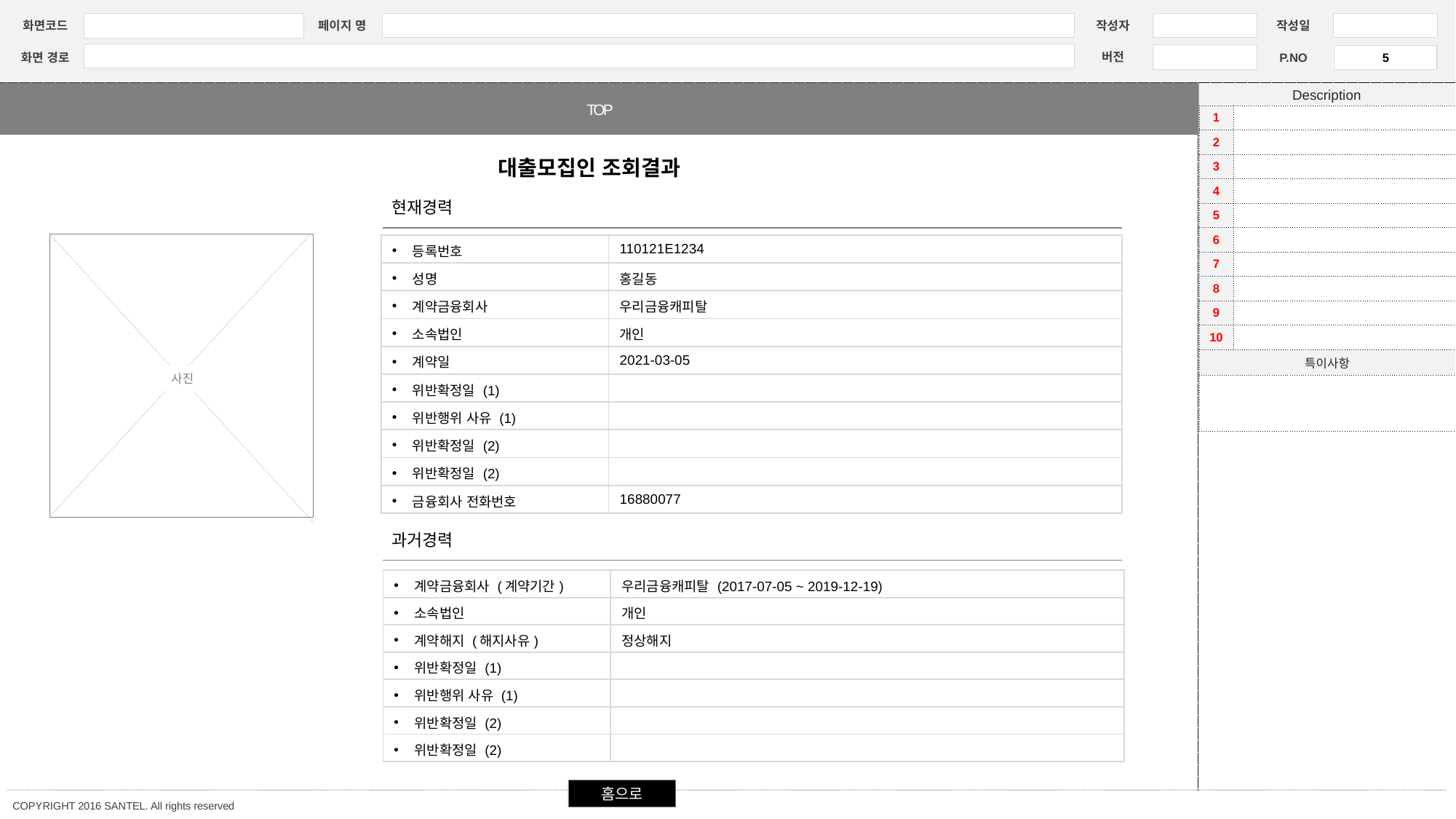

TOP
| 1 |  |
| --- | --- |
| 2 |  |
| 3 |  |
| 4 |  |
| 5 |  |
| 6 |  |
| 7 |  |
| 8 |  |
| 9 |  |
| 10 |  |
| 특이사항 |  |
|  |  |
대출모집인 조회결과
현재경력

사진
| 등록번호 | 110121E1234 |
| --- | --- |
| 성명 | 홍길동 |
| 계약금융회사 | 우리금융캐피탈 |
| 소속법인 | 개인 |
| 계약일 | 2021-03-05 |
| 위반확정일 (1) |  |
| 위반행위 사유 (1) |  |
| 위반확정일 (2) |  |
| 위반확정일 (2) |  |
| 금융회사 전화번호 | 16880077 |
과거경력
| 계약금융회사 (계약기간) | 우리금융캐피탈 (2017-07-05 ~ 2019-12-19) |
| --- | --- |
| 소속법인 | 개인 |
| 계약해지 (해지사유) | 정상해지 |
| 위반확정일 (1) |  |
| 위반행위 사유 (1) |  |
| 위반확정일 (2) |  |
| 위반확정일 (2) |  |
홈으로